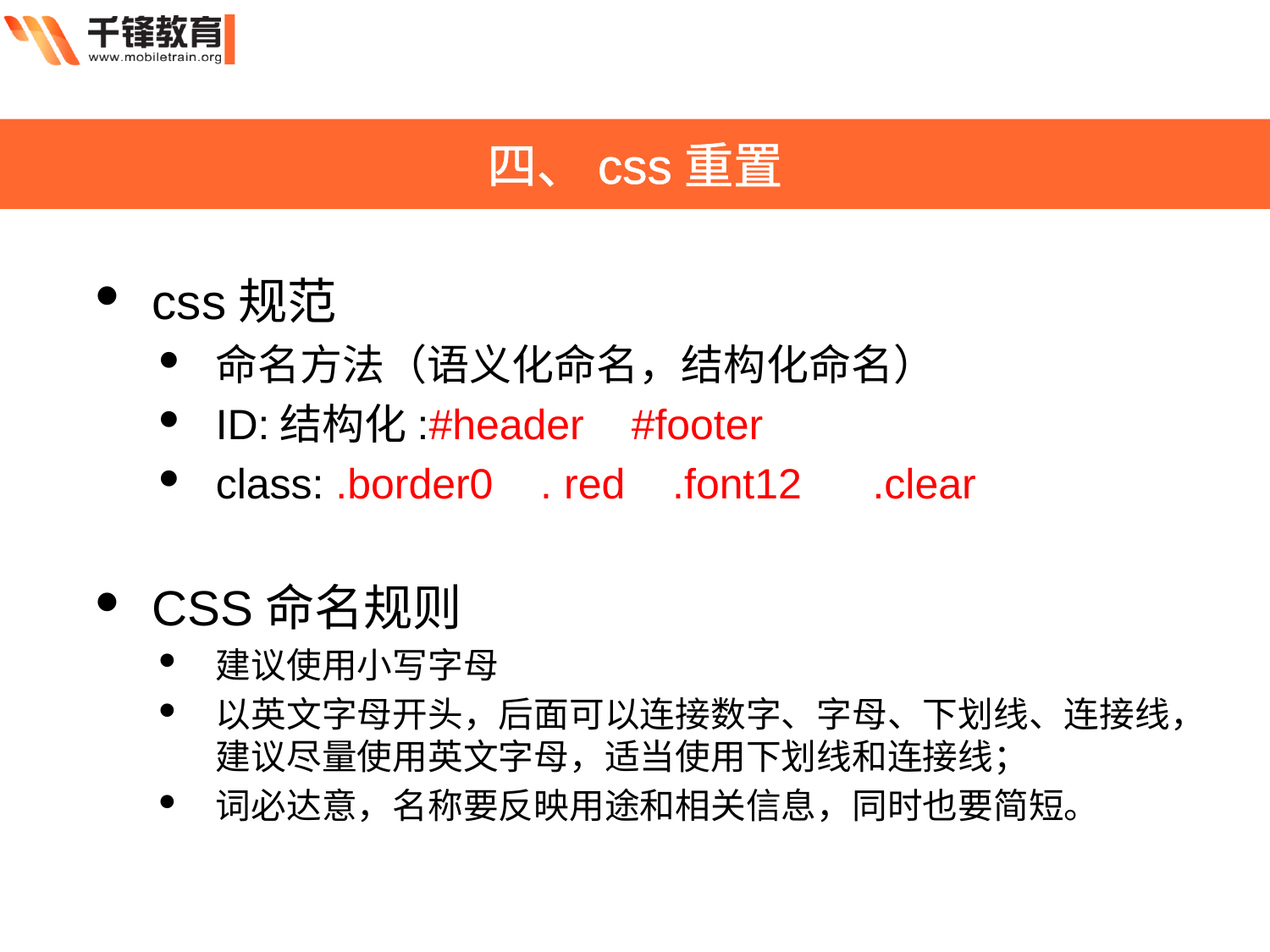

四、css重置
css规范
命名方法（语义化命名，结构化命名）
ID:结构化:#header    #footer
class: .border0    . red    .font12      .clear

CSS命名规则
建议使用小写字母
以英文字母开头，后面可以连接数字、字母、下划线、连接线，建议尽量使用英文字母，适当使用下划线和连接线；
词必达意，名称要反映用途和相关信息，同时也要简短。